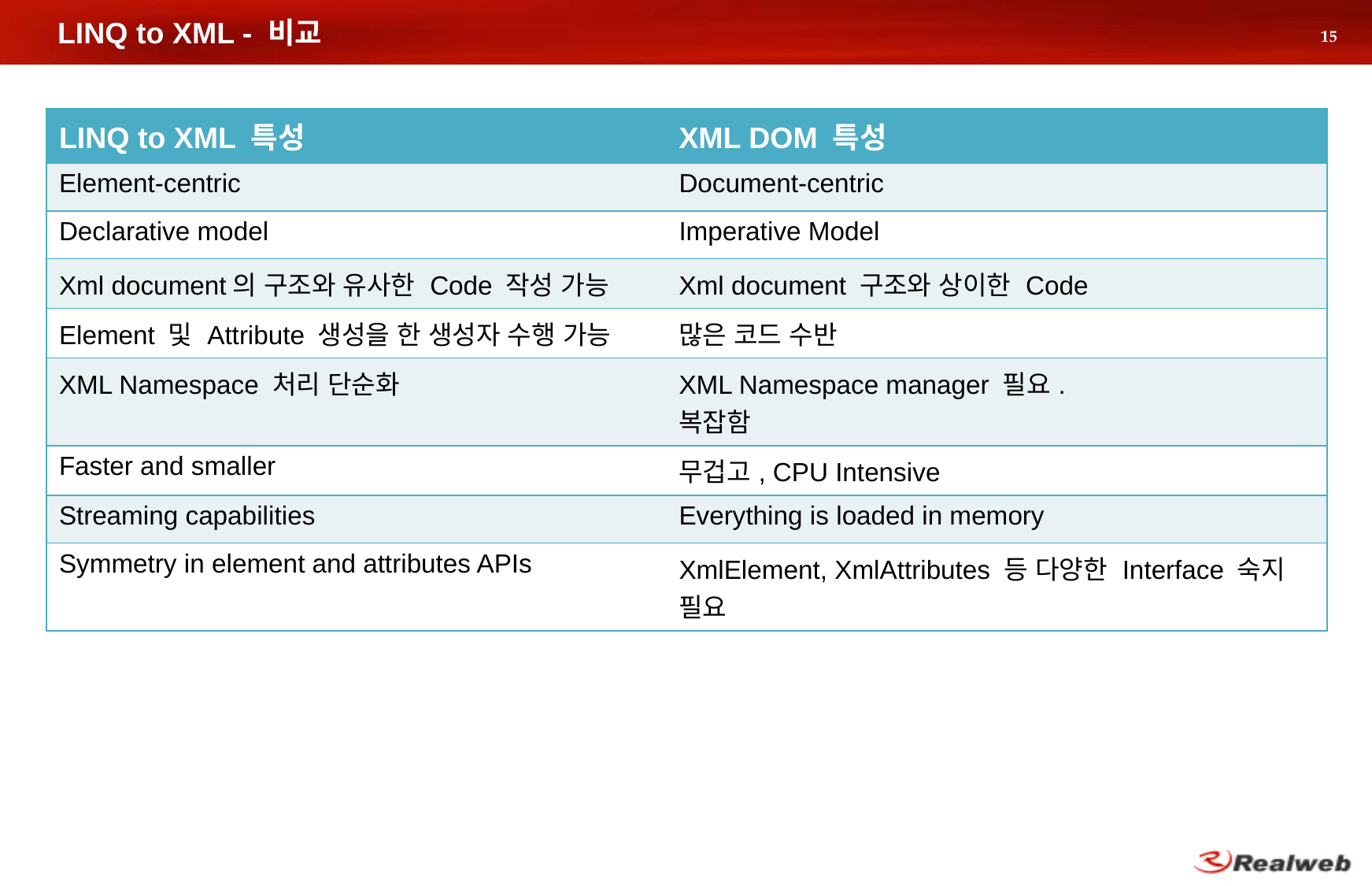

# LINQ to XML - 비교
15
| LINQ to XML 특성 | XML DOM 특성 |
| --- | --- |
| Element-centric | Document-centric |
| Declarative model | Imperative Model |
| Xml document의 구조와 유사한 Code 작성 가능 | Xml document 구조와 상이한 Code |
| Element 및 Attribute 생성을 한 생성자 수행 가능 | 많은 코드 수반 |
| XML Namespace 처리 단순화 | XML Namespace manager 필요. 복잡함 |
| Faster and smaller | 무겁고, CPU Intensive |
| Streaming capabilities | Everything is loaded in memory |
| Symmetry in element and attributes APIs | XmlElement, XmlAttributes 등 다양한 Interface 숙지 필요 |